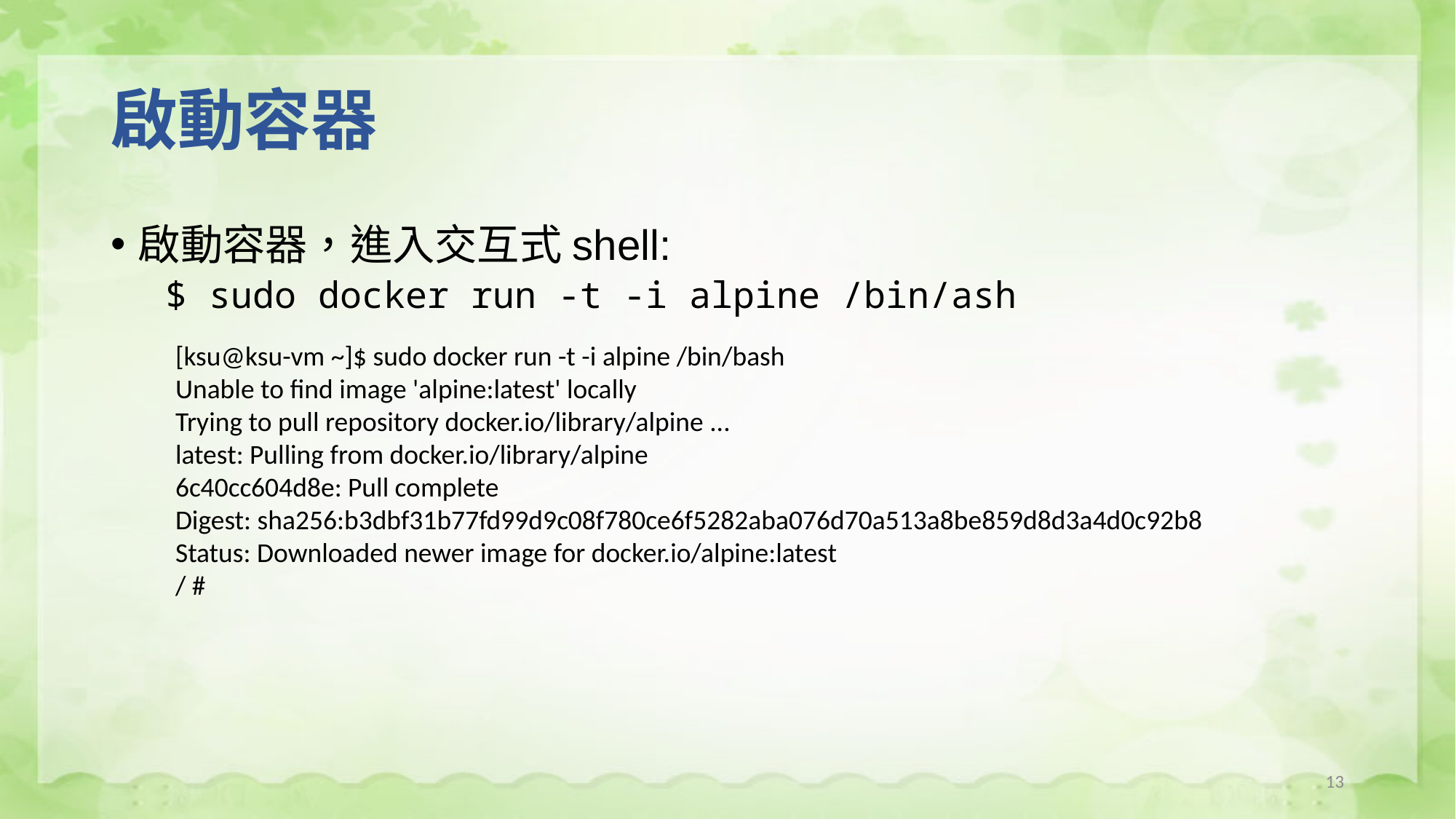

# 啟動容器
啟動容器，進入交互式shell:
$ sudo docker run -t -i alpine /bin/ash
[ksu@ksu-vm ~]$ sudo docker run -t -i alpine /bin/bash
Unable to find image 'alpine:latest' locally
Trying to pull repository docker.io/library/alpine ...
latest: Pulling from docker.io/library/alpine
6c40cc604d8e: Pull complete
Digest: sha256:b3dbf31b77fd99d9c08f780ce6f5282aba076d70a513a8be859d8d3a4d0c92b8
Status: Downloaded newer image for docker.io/alpine:latest
/ #

13